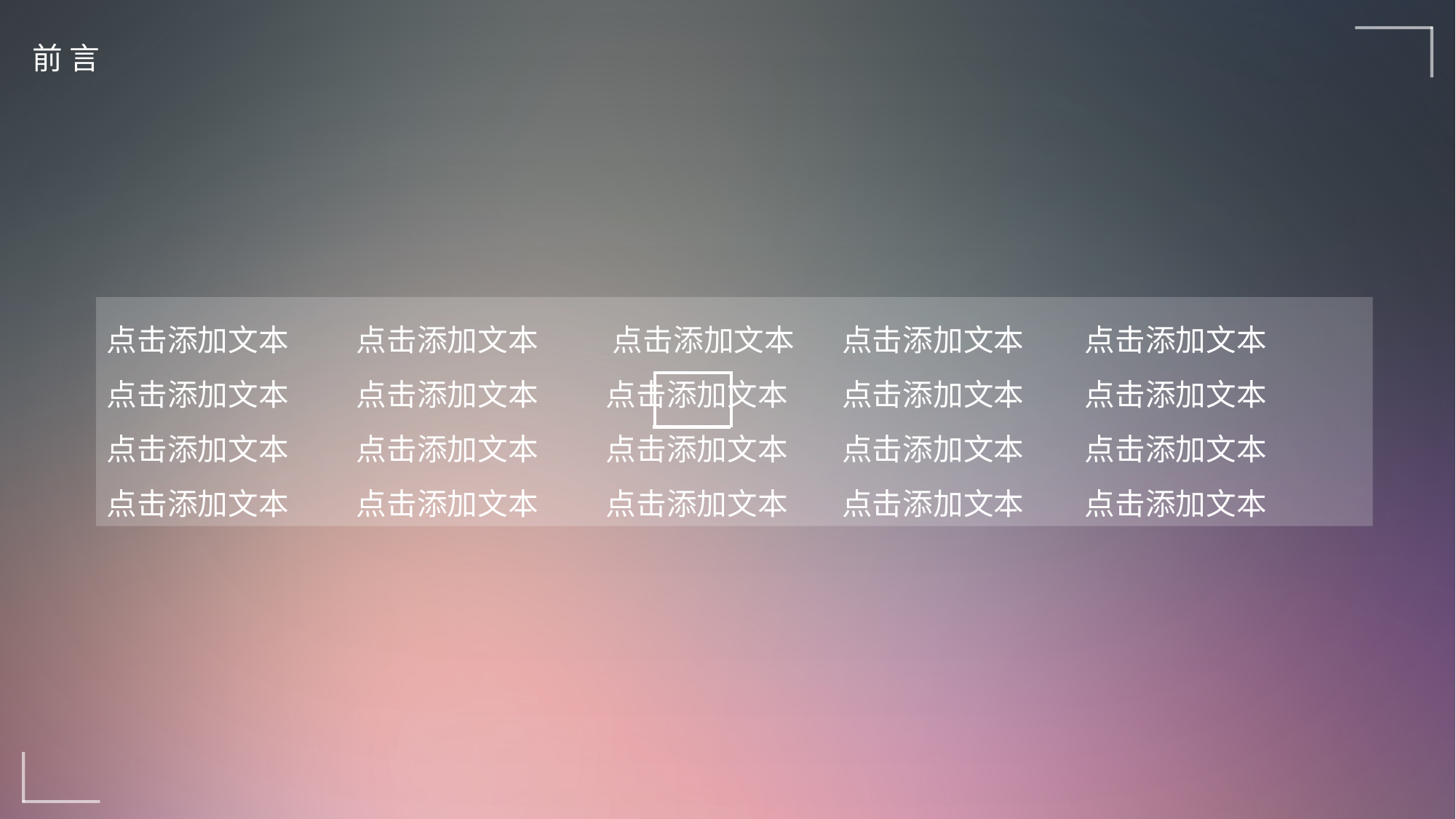

前 言
点击添加文本          点击添加文本           点击添加文本       点击添加文本         点击添加文本
点击添加文本          点击添加文本          点击添加文本        点击添加文本         点击添加文本
点击添加文本          点击添加文本          点击添加文本        点击添加文本         点击添加文本
点击添加文本          点击添加文本          点击添加文本        点击添加文本         点击添加文本